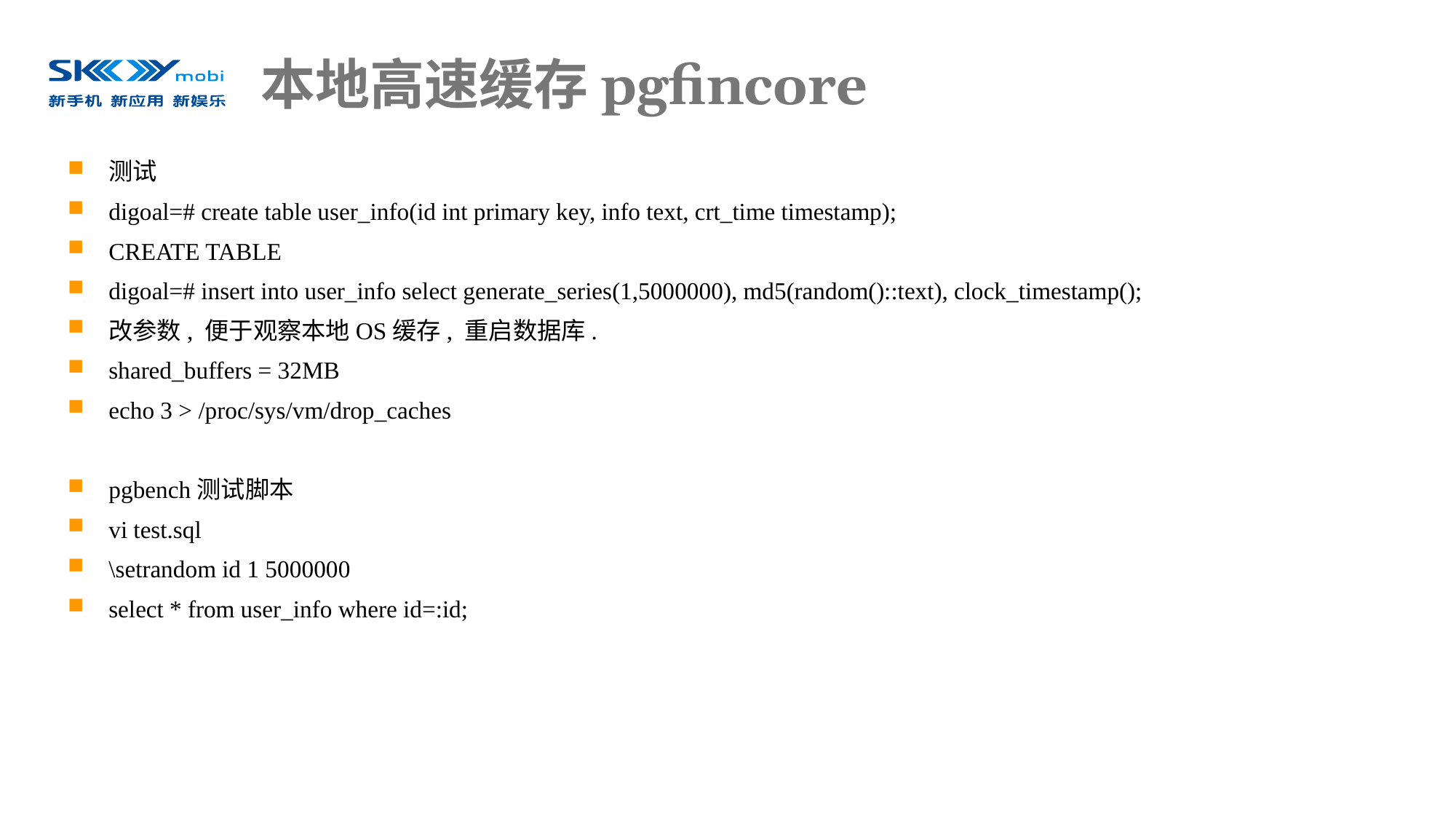

# 本地高速缓存pgfincore
测试
digoal=# create table user_info(id int primary key, info text, crt_time timestamp);
CREATE TABLE
digoal=# insert into user_info select generate_series(1,5000000), md5(random()::text), clock_timestamp();
改参数, 便于观察本地OS缓存, 重启数据库.
shared_buffers = 32MB
echo 3 > /proc/sys/vm/drop_caches

pgbench测试脚本
vi test.sql
\setrandom id 1 5000000
select * from user_info where id=:id;